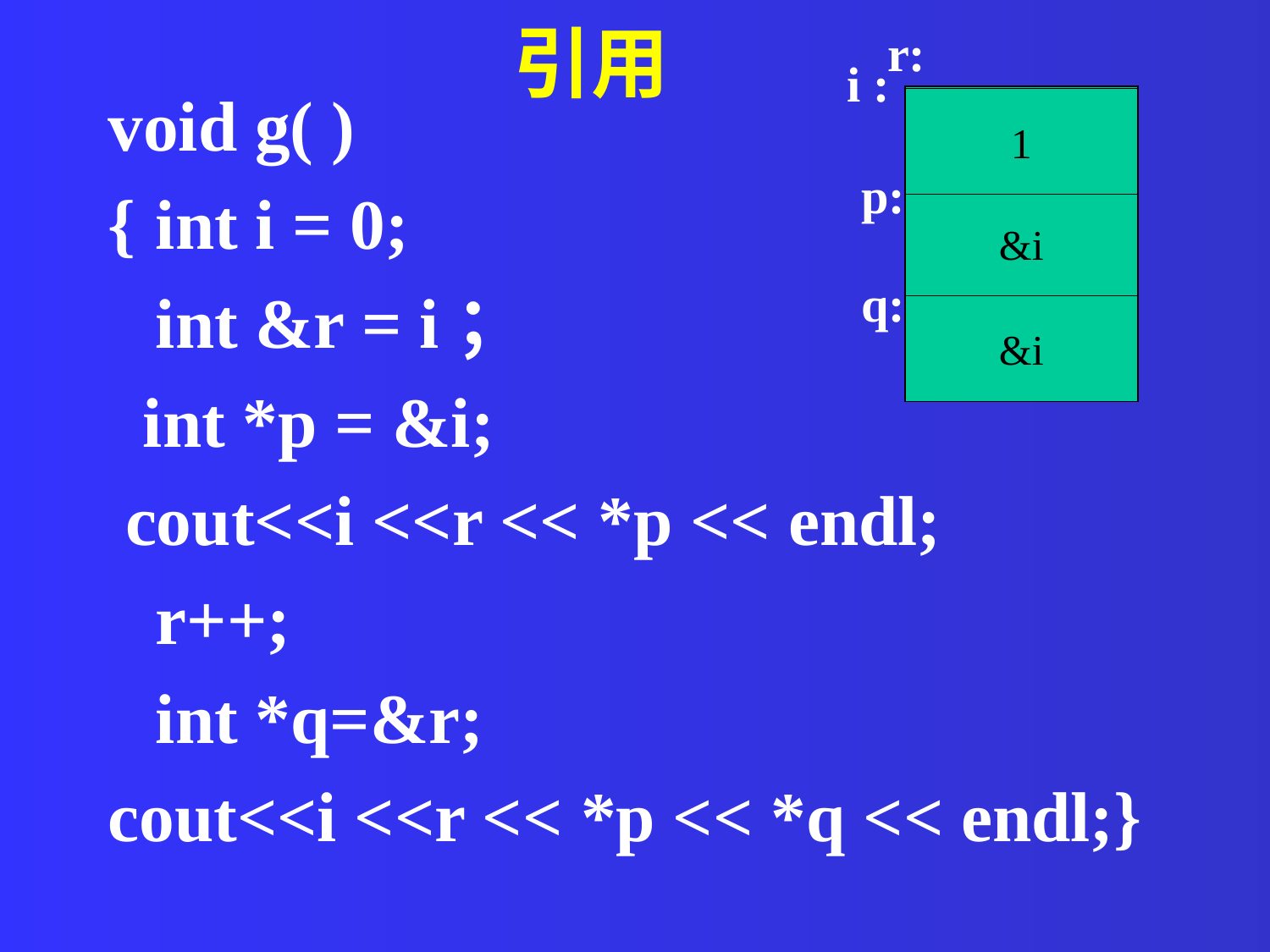

引用
r:
i :
     0
void g( )
{	int i = 0;
	int &r = i；
  int *p = &i;
 cout<<i <<r << *p << endl;
	r++;
	int *q=&r;
cout<<i <<r << *p << *q << endl;}
1
p:
&i
q:
&i